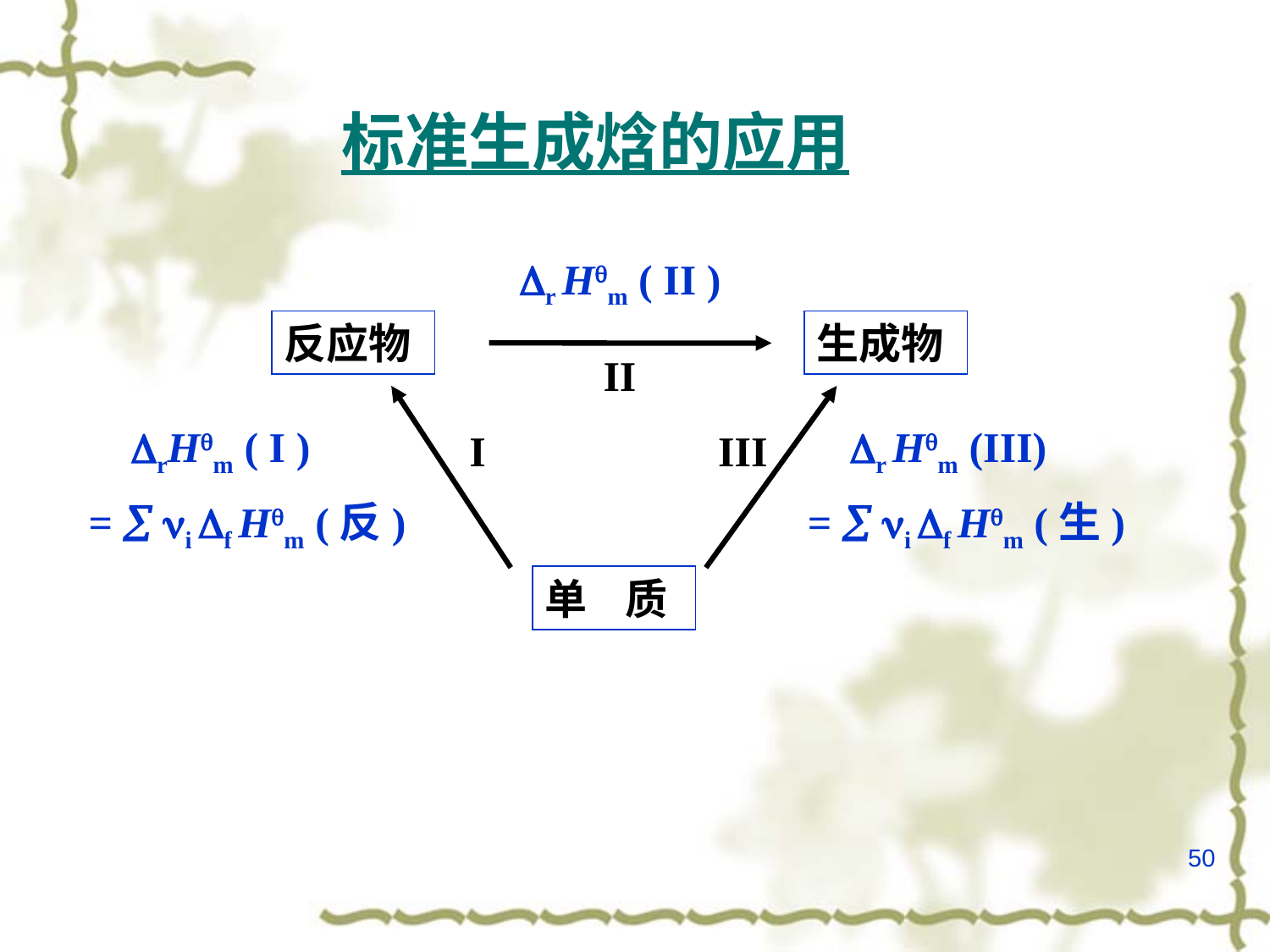

标准生成焓的应用
 Δr Hθm ( II )
反应物
生成物

II

I
III
单    质
      ΔrHθm ( I )
  = ∑ νi Δf Hθm (反)
     Δr Hθm (III)
 = ∑ νi Δf Hθm (生)
50